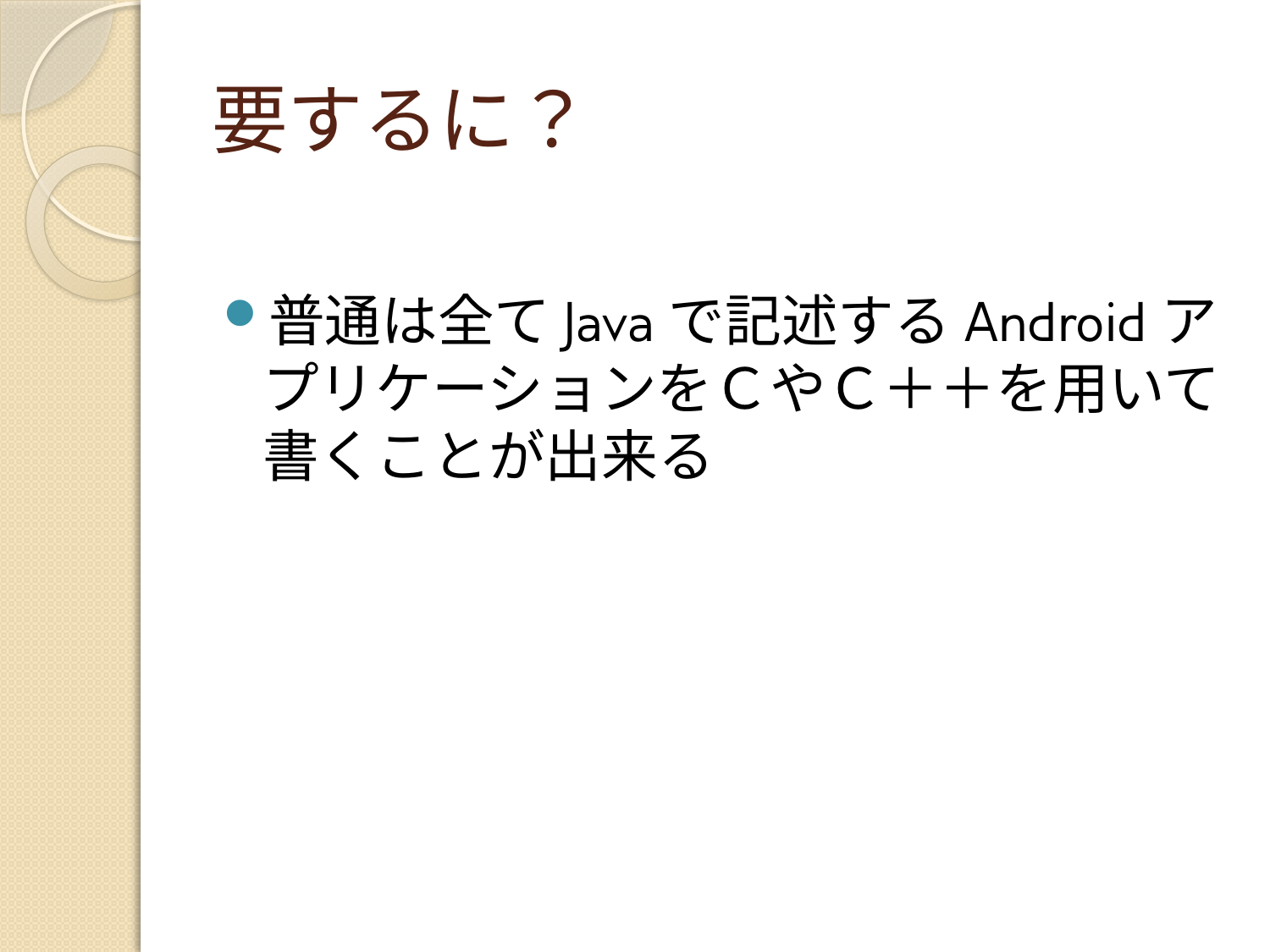

# 要するに？

普通は全てJavaで記述するAndroidアプリケーションをＣやＣ＋＋を用いて書くことが出来る